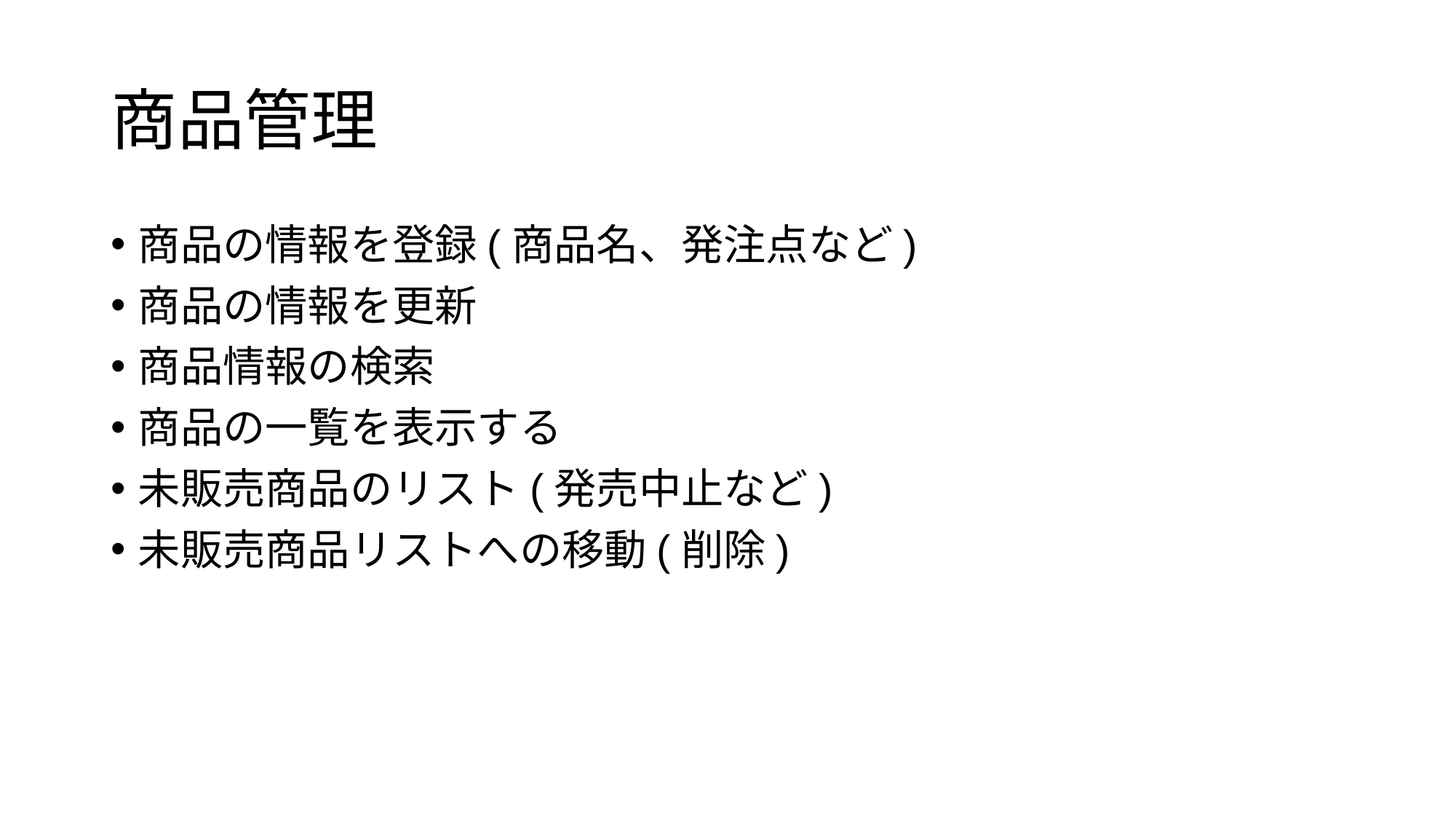

# 商品管理
商品の情報を登録(商品名、発注点など)
商品の情報を更新
商品情報の検索
商品の一覧を表示する
未販売商品のリスト(発売中止など)
未販売商品リストへの移動(削除)